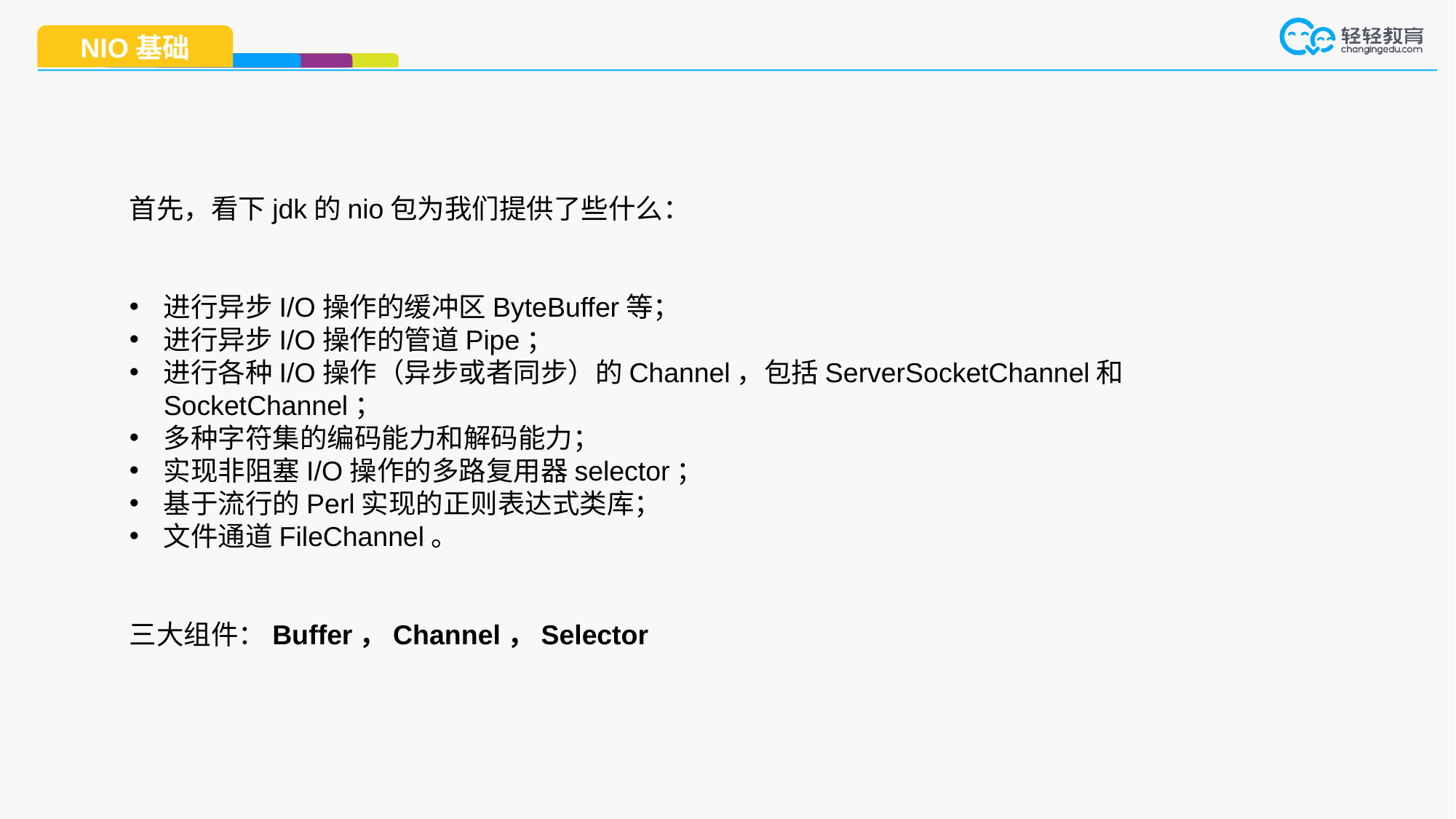

NIO基础
首先，看下jdk的nio包为我们提供了些什么：

进行异步I/O操作的缓冲区ByteBuffer等；
进行异步I/O操作的管道Pipe；
进行各种I/O操作（异步或者同步）的Channel，包括ServerSocketChannel和SocketChannel；
多种字符集的编码能力和解码能力；
实现非阻塞I/O操作的多路复用器selector；
基于流行的Perl实现的正则表达式类库；
文件通道FileChannel。

三大组件：Buffer，Channel，Selector